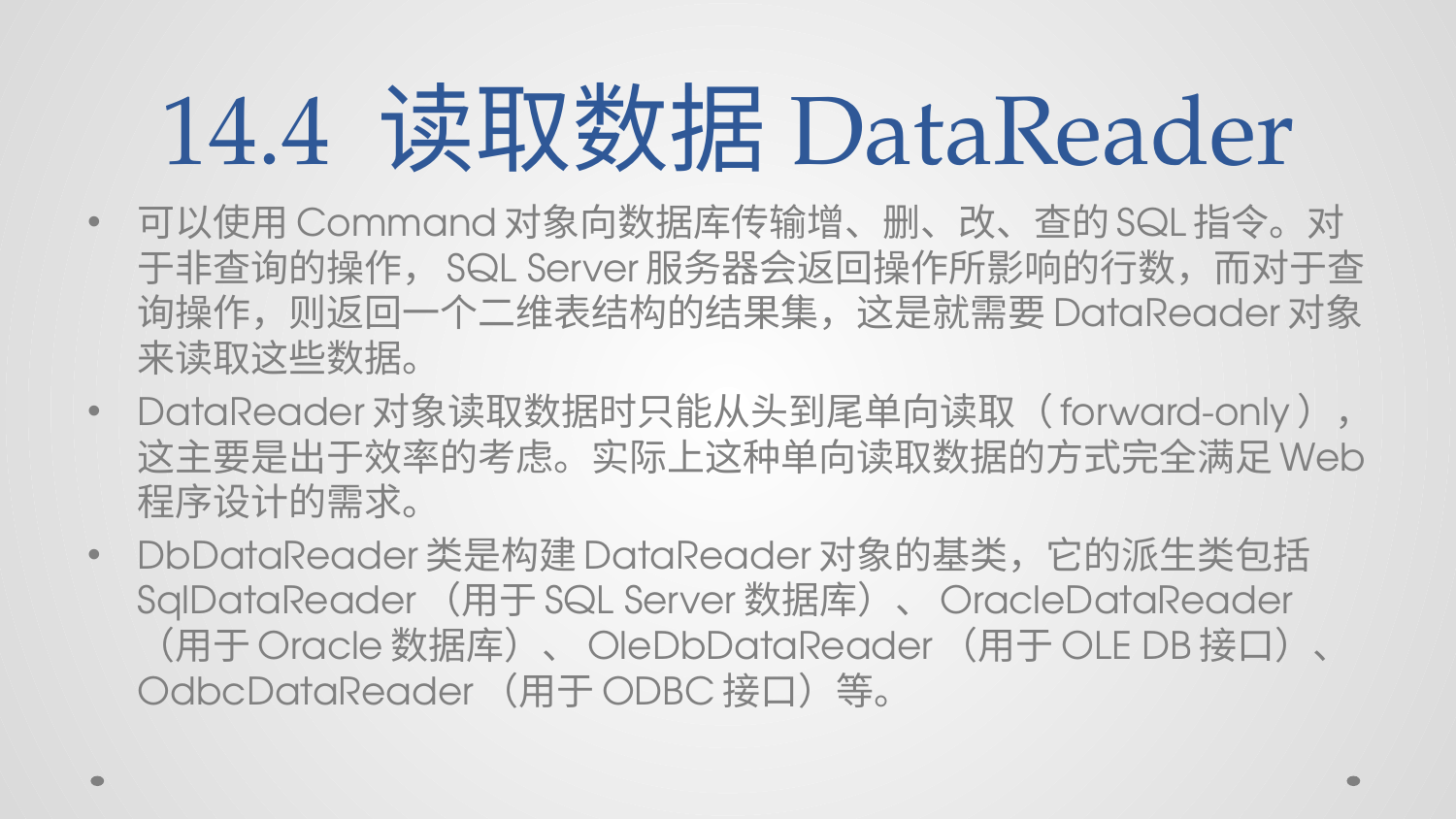

# 14.4 读取数据DataReader
可以使用Command对象向数据库传输增、删、改、查的SQL指令。对于非查询的操作，SQL Server服务器会返回操作所影响的行数，而对于查询操作，则返回一个二维表结构的结果集，这是就需要DataReader对象来读取这些数据。
DataReader对象读取数据时只能从头到尾单向读取（forward-only），这主要是出于效率的考虑。实际上这种单向读取数据的方式完全满足Web程序设计的需求。
DbDataReader类是构建DataReader对象的基类，它的派生类包括SqlDataReader（用于SQL Server数据库）、OracleDataReader（用于Oracle数据库）、OleDbDataReader（用于OLE DB接口）、OdbcDataReader（用于ODBC接口）等。